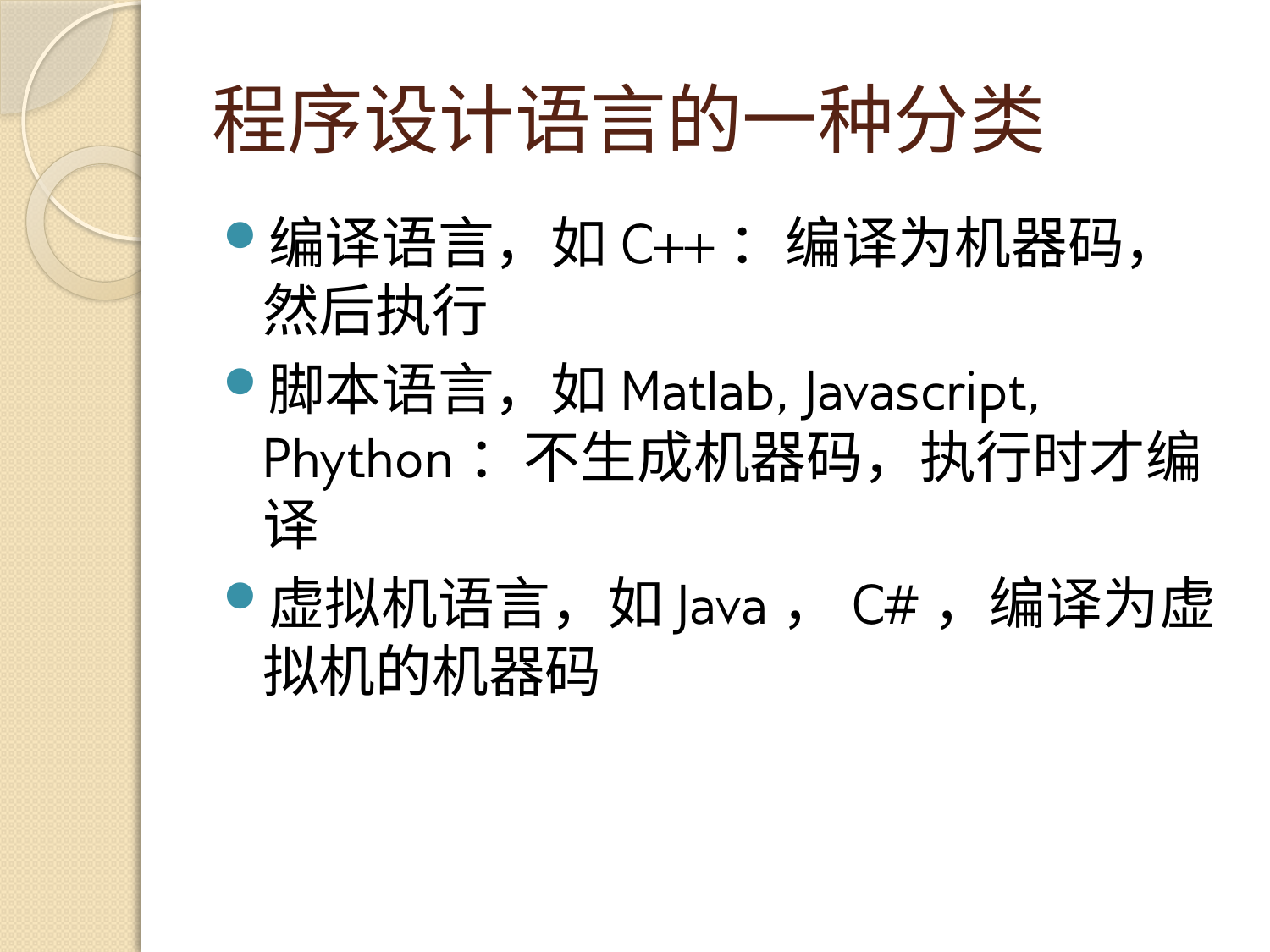

# 程序设计语言的一种分类
编译语言，如C++：编译为机器码，然后执行
脚本语言，如Matlab, Javascript, Phython：不生成机器码，执行时才编译
虚拟机语言，如Java，C#，编译为虚拟机的机器码